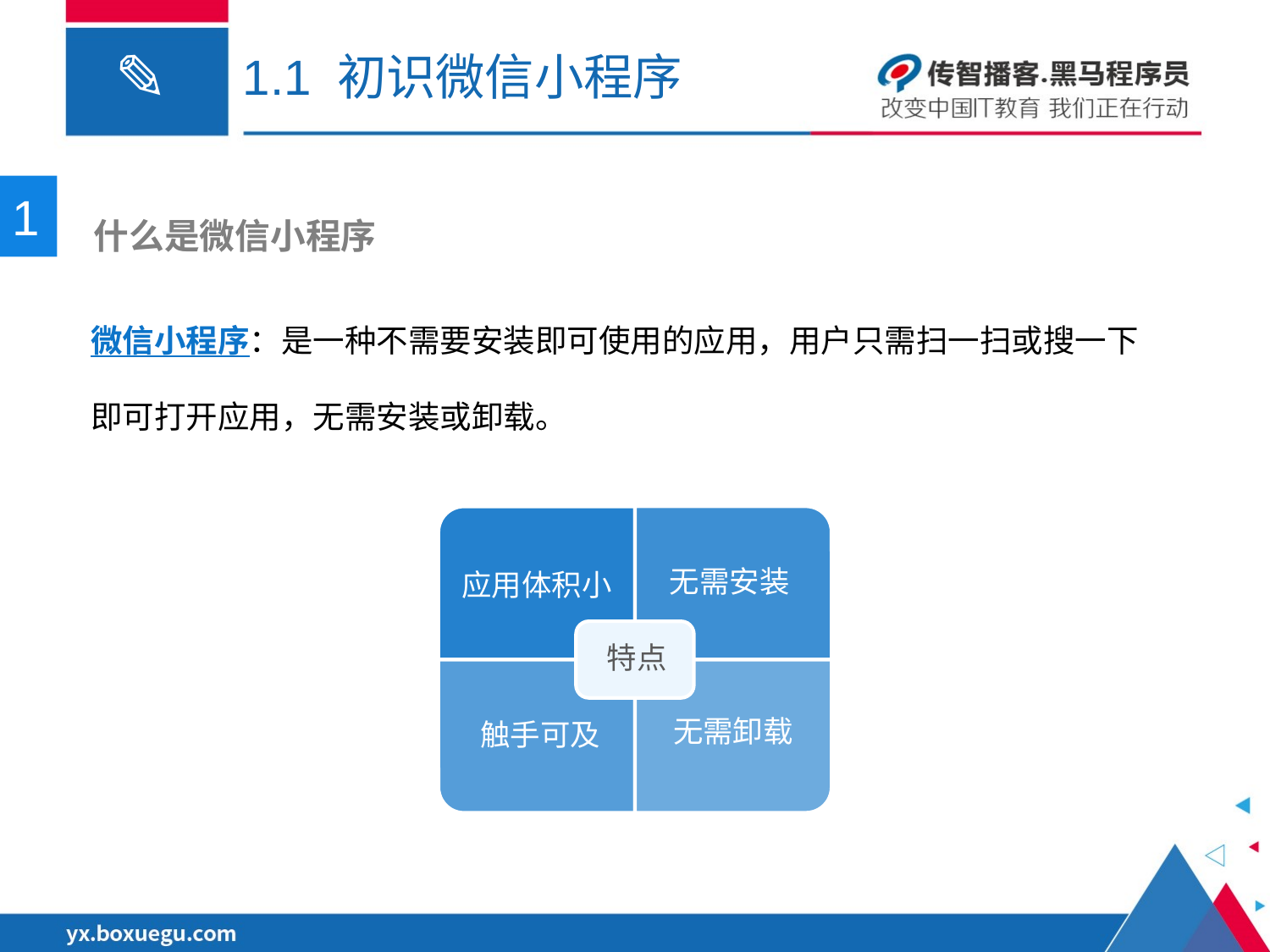

# 1.1 初识微信小程序

1
  什么是微信小程序
微信小程序：是一种不需要安装即可使用的应用，用户只需扫一扫或搜一下即可打开应用，无需安装或卸载。
应用体积小
无需安装
触手可及
无需卸载
特点